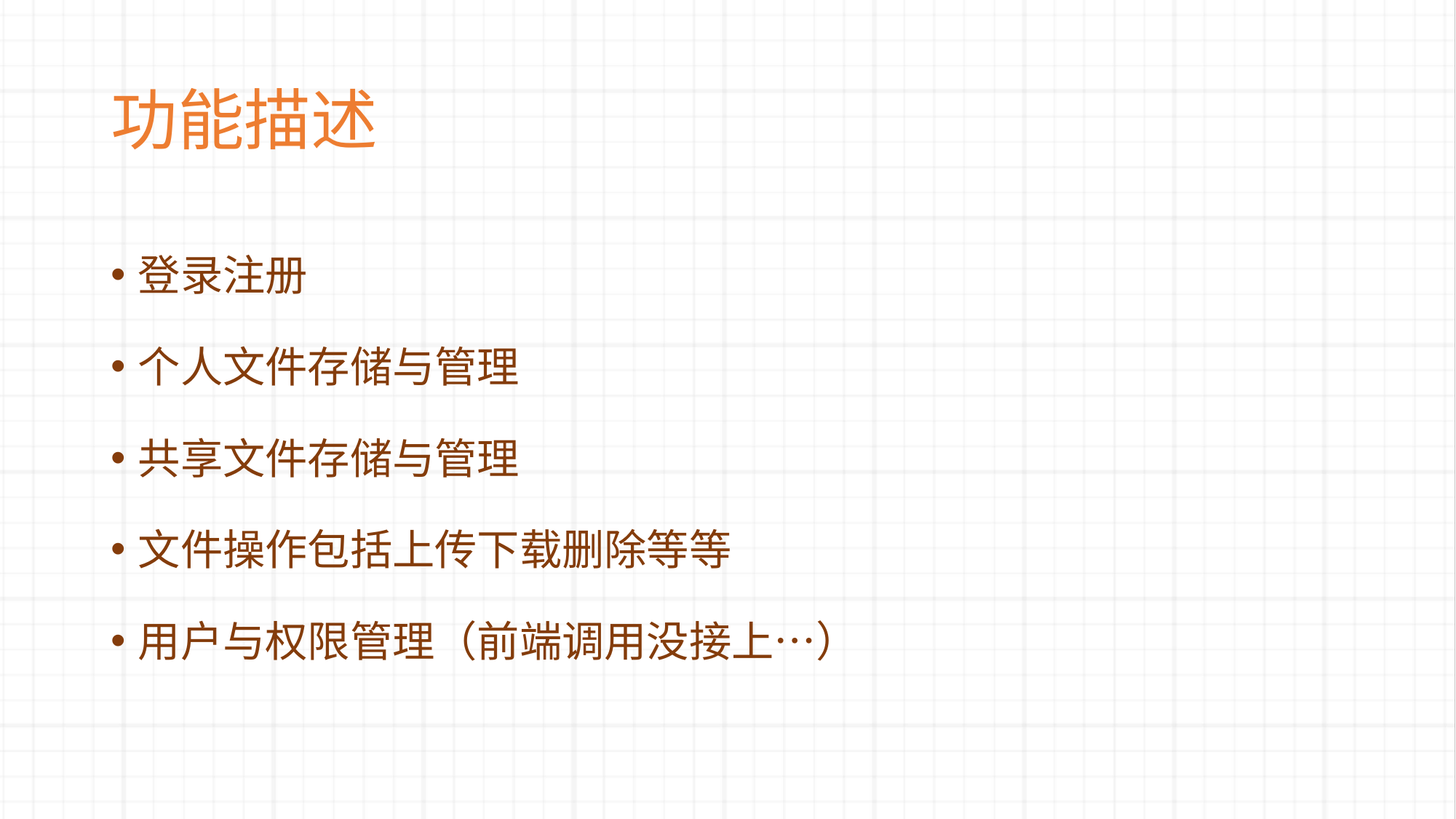

# 功能描述
登录注册
个人文件存储与管理
共享文件存储与管理
文件操作包括上传下载删除等等
用户与权限管理（前端调用没接上…）